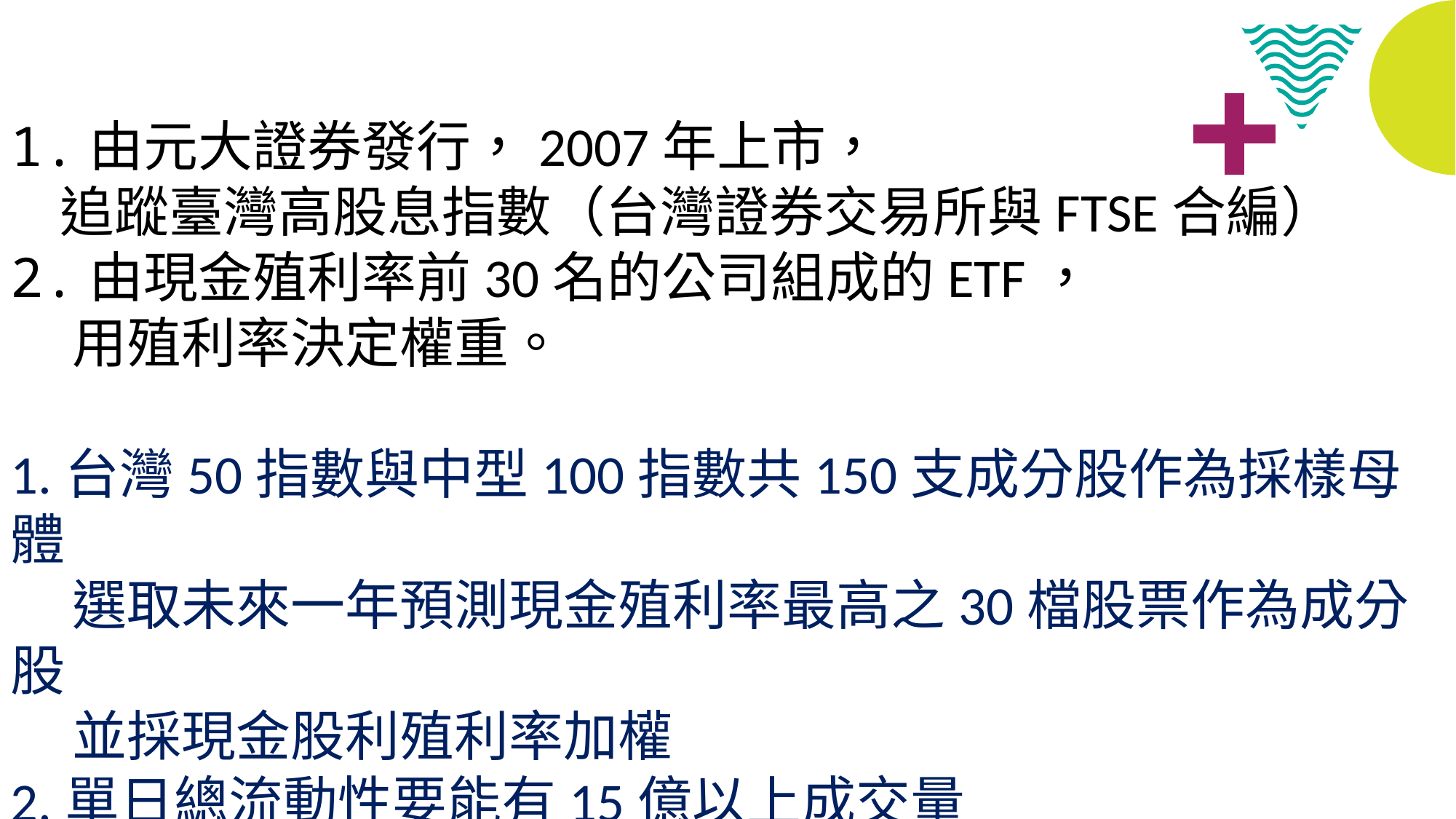

1.由元大證券發行，2007年上市，
   追蹤臺灣高股息指數（台灣證券交易所與FTSE合編）
2.由現金殖利率前30名的公司組成的ETF，
    用殖利率決定權重。

1.台灣50指數與中型100指數共150支成分股作為採樣母體
    選取未來一年預測現金殖利率最高之30檔股票作為成分股
    並採現金股利殖利率加權
2.單日總流動性要能有15億以上成交量
    如果新納入的股票流動性太差，就有可能不會被納入